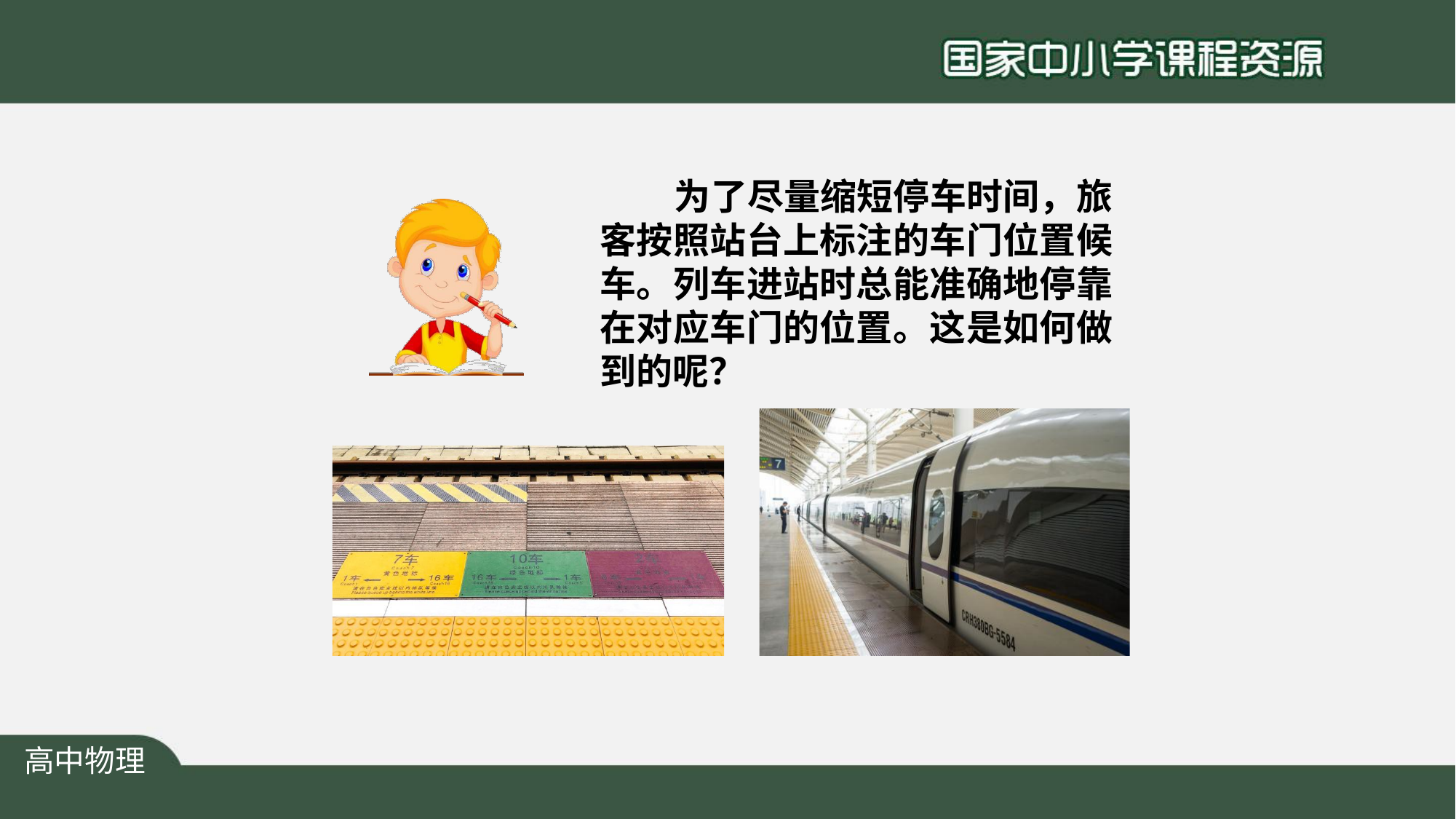

# 为了尽量缩短停车时间，旅 客按照站台上标注的车门位置候 车。列车进站时总能准确地停靠 在对应车门的位置。这是如何做 到的呢？

高中物理